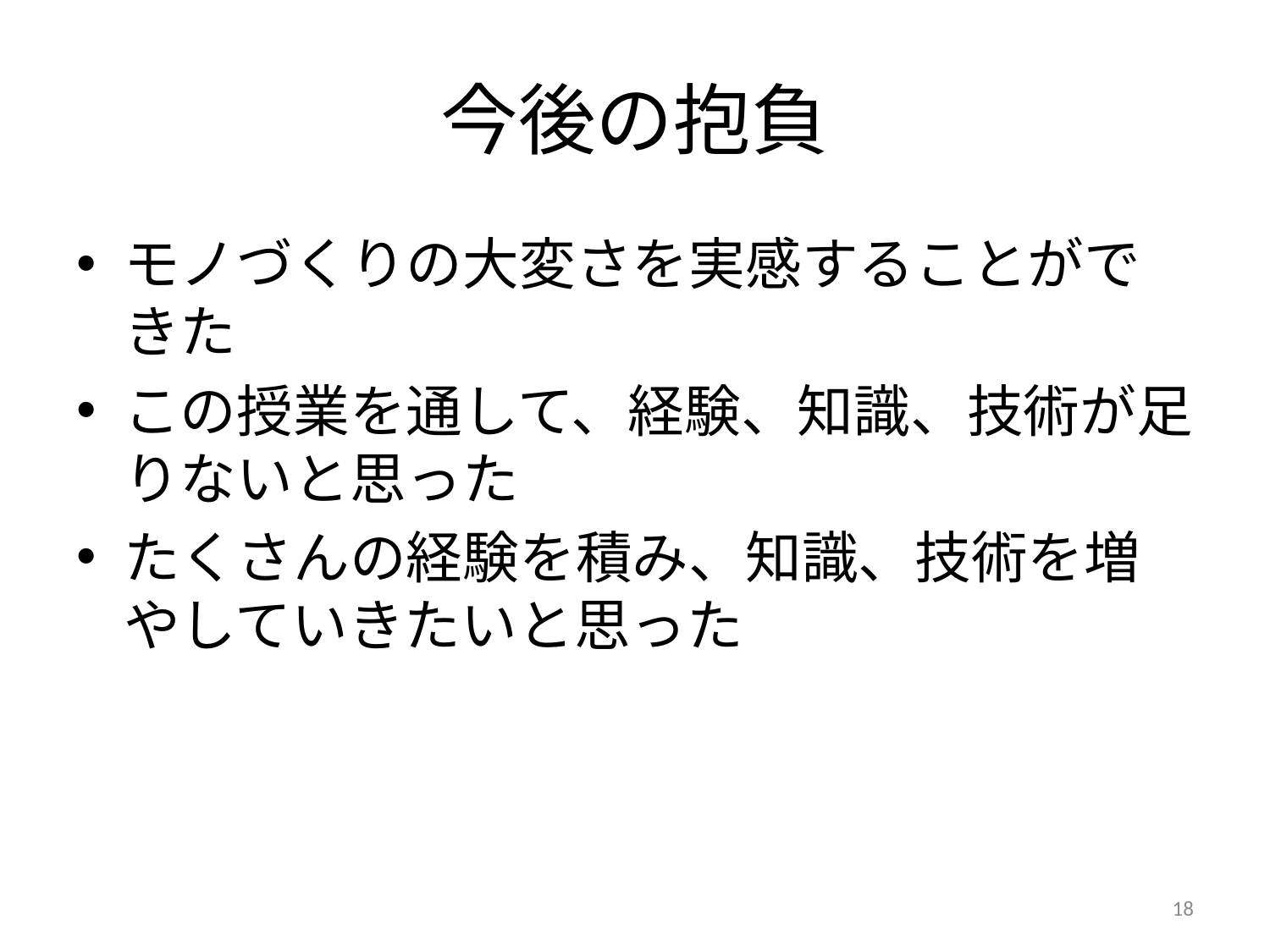

# 今後の抱負
モノづくりの大変さを実感することができた
この授業を通して、経験、知識、技術が足りないと思った
たくさんの経験を積み、知識、技術を増やしていきたいと思った
18